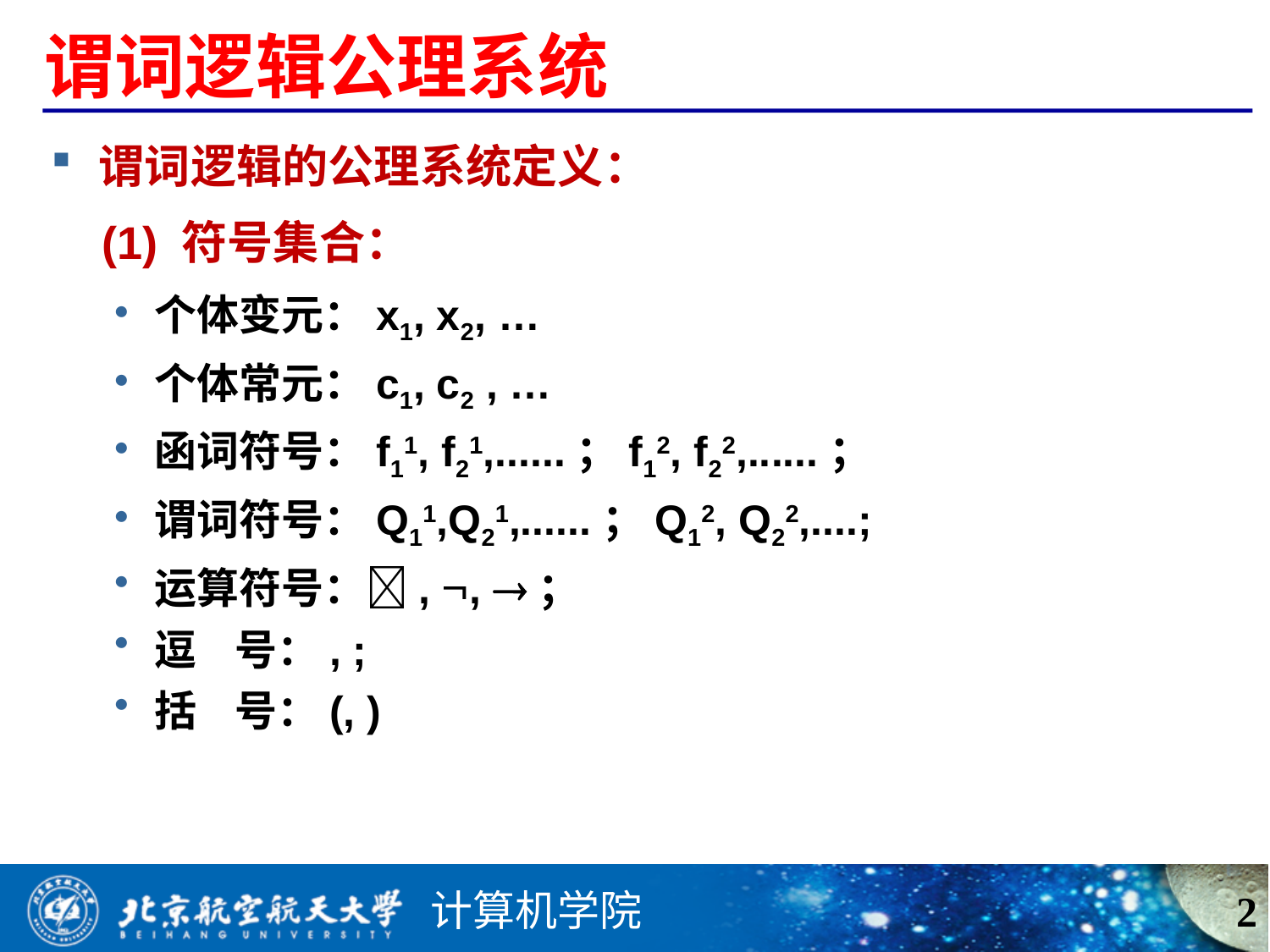

# 谓词逻辑公理系统
谓词逻辑的公理系统定义：
    (1) 符号集合：
个体变元：x1, x2, …
个体常元：c1, c2 , …
函词符号：f11, f21,......；f12, f22,......；
谓词符号：Q11,Q21,......；Q12, Q22,....;
运算符号：∀, ¬, →；
逗    号：, ;
括    号：(, )